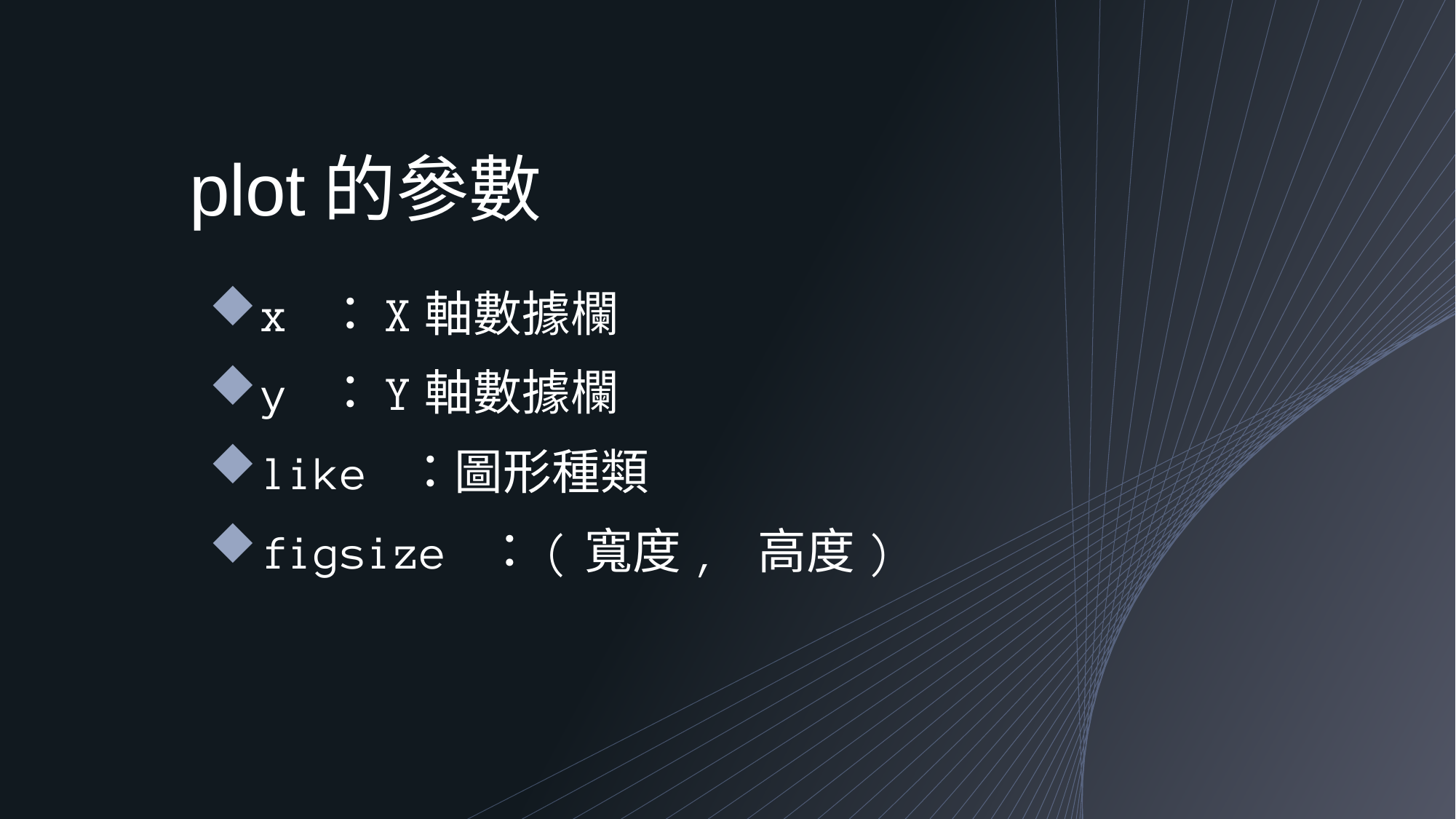

# plot的參數
x ：X軸數據欄
y ：Y軸數據欄
like ：圖形種類
figsize ：(寬度, 高度)